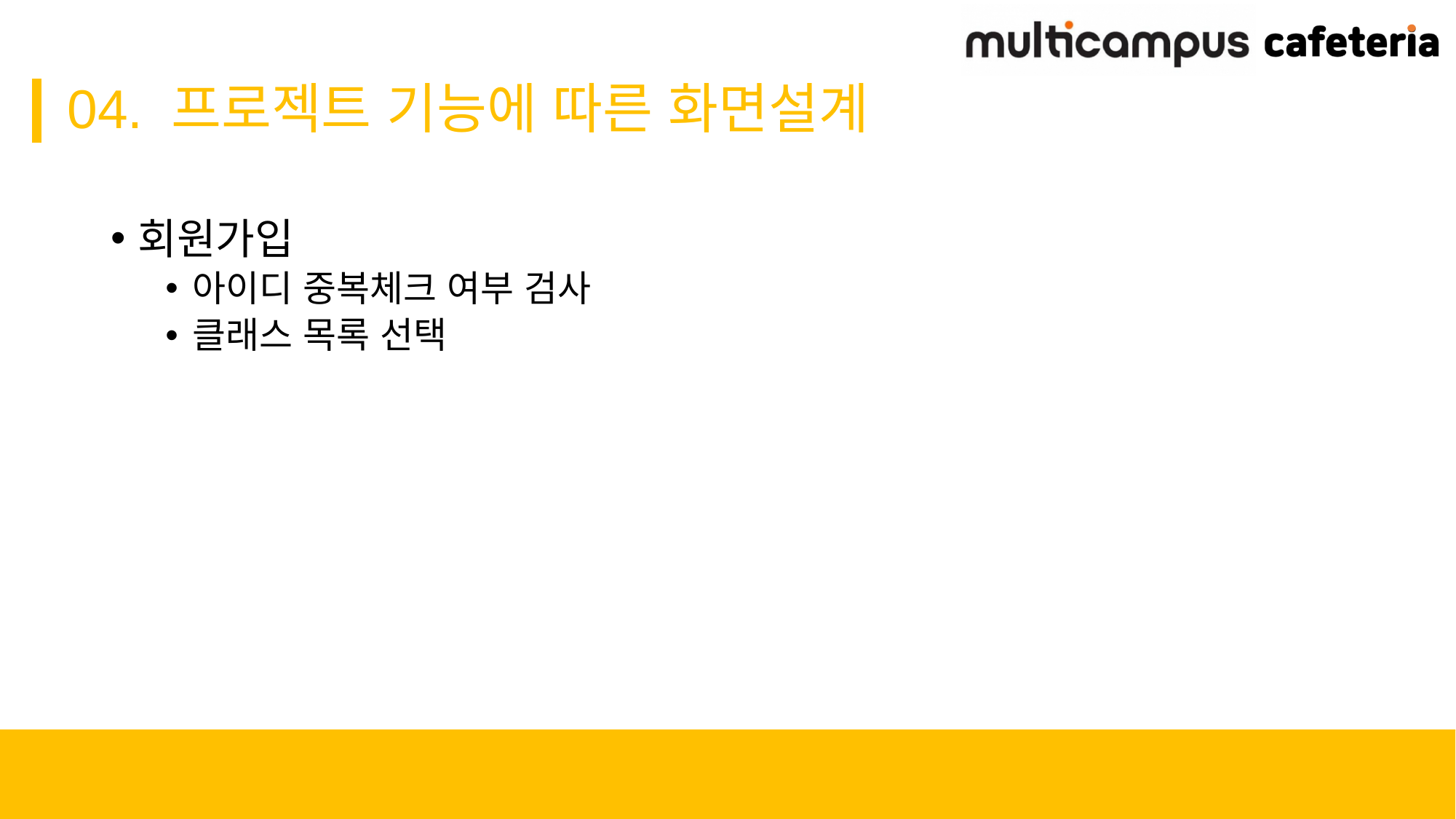

# 04. 프로젝트 기능에 따른 화면설계
회원가입
아이디 중복체크 여부 검사
클래스 목록 선택